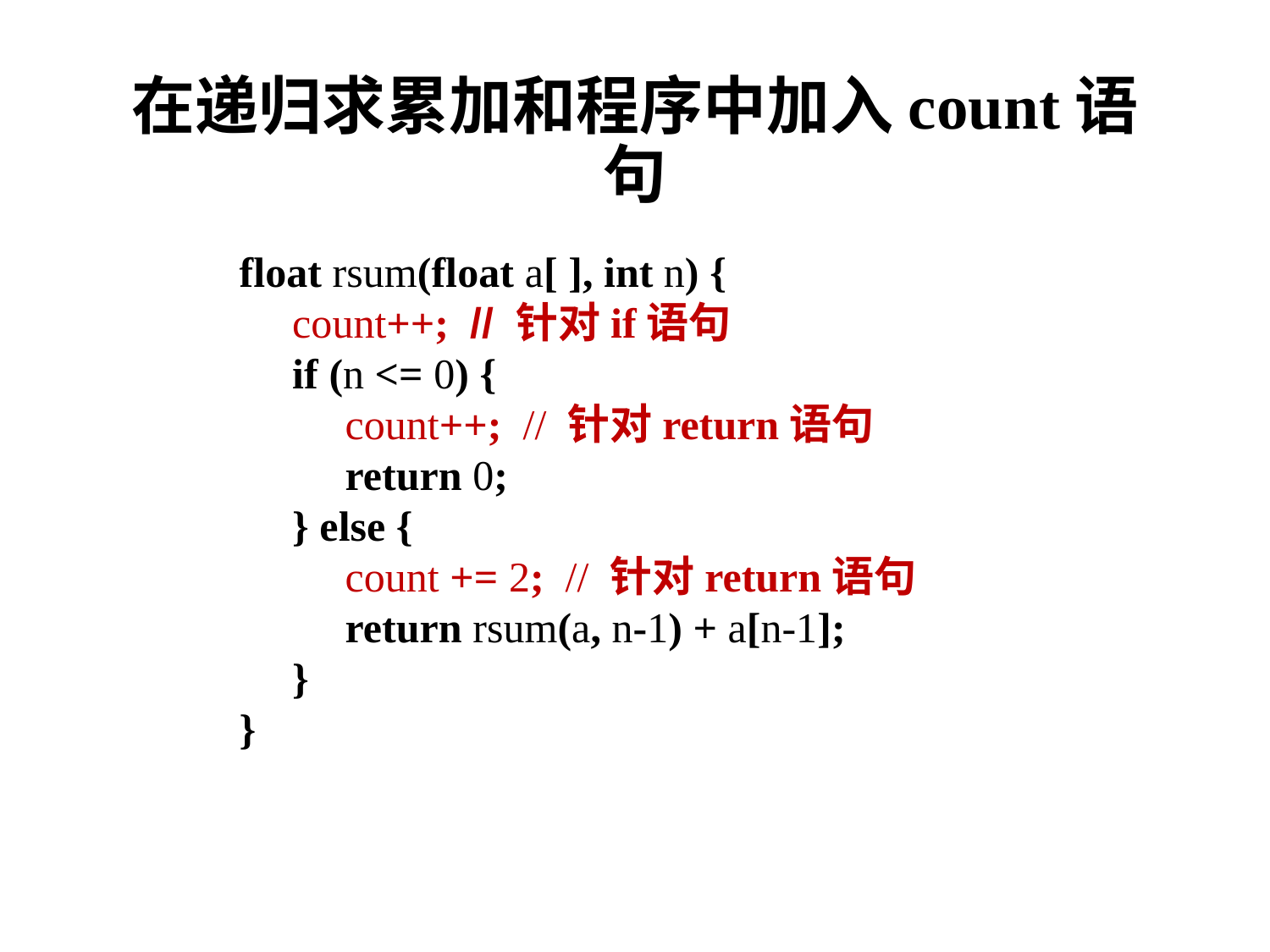

# 在递归求累加和程序中加入count语句
float rsum(float a[ ], int n) {
     count++;  // 针对if语句
     if (n <= 0) {
          count++;  // 针对return语句
          return 0;
     } else {
          count += 2;  // 针对return语句
          return rsum(a, n-1) + a[n-1];
     }
}